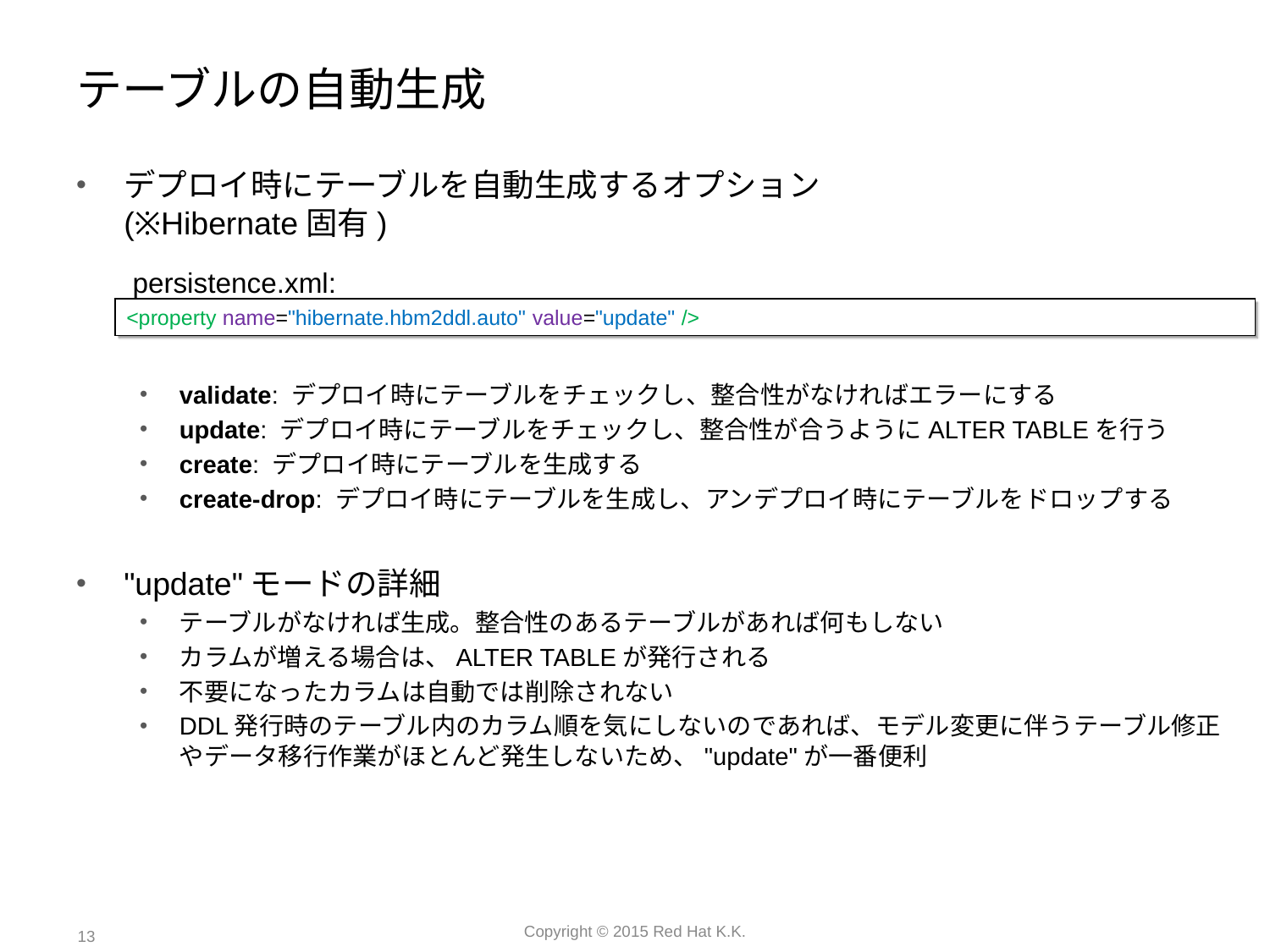

# テーブルの自動生成
デプロイ時にテーブルを自動生成するオプション
(※Hibernate固有)

validate: デプロイ時にテーブルをチェックし、整合性がなければエラーにする
update: デプロイ時にテーブルをチェックし、整合性が合うようにALTER TABLEを行う
create: デプロイ時にテーブルを生成する
create-drop: デプロイ時にテーブルを生成し、アンデプロイ時にテーブルをドロップする

"update"モードの詳細
テーブルがなければ生成。整合性のあるテーブルがあれば何もしない
カラムが増える場合は、ALTER TABLEが発行される
不要になったカラムは自動では削除されない
DDL発行時のテーブル内のカラム順を気にしないのであれば、モデル変更に伴うテーブル修正やデータ移行作業がほとんど発生しないため、"update"が一番便利

persistence.xml:
<property name="hibernate.hbm2ddl.auto" value="update" />
13
Copyright © 2015 Red Hat K.K.